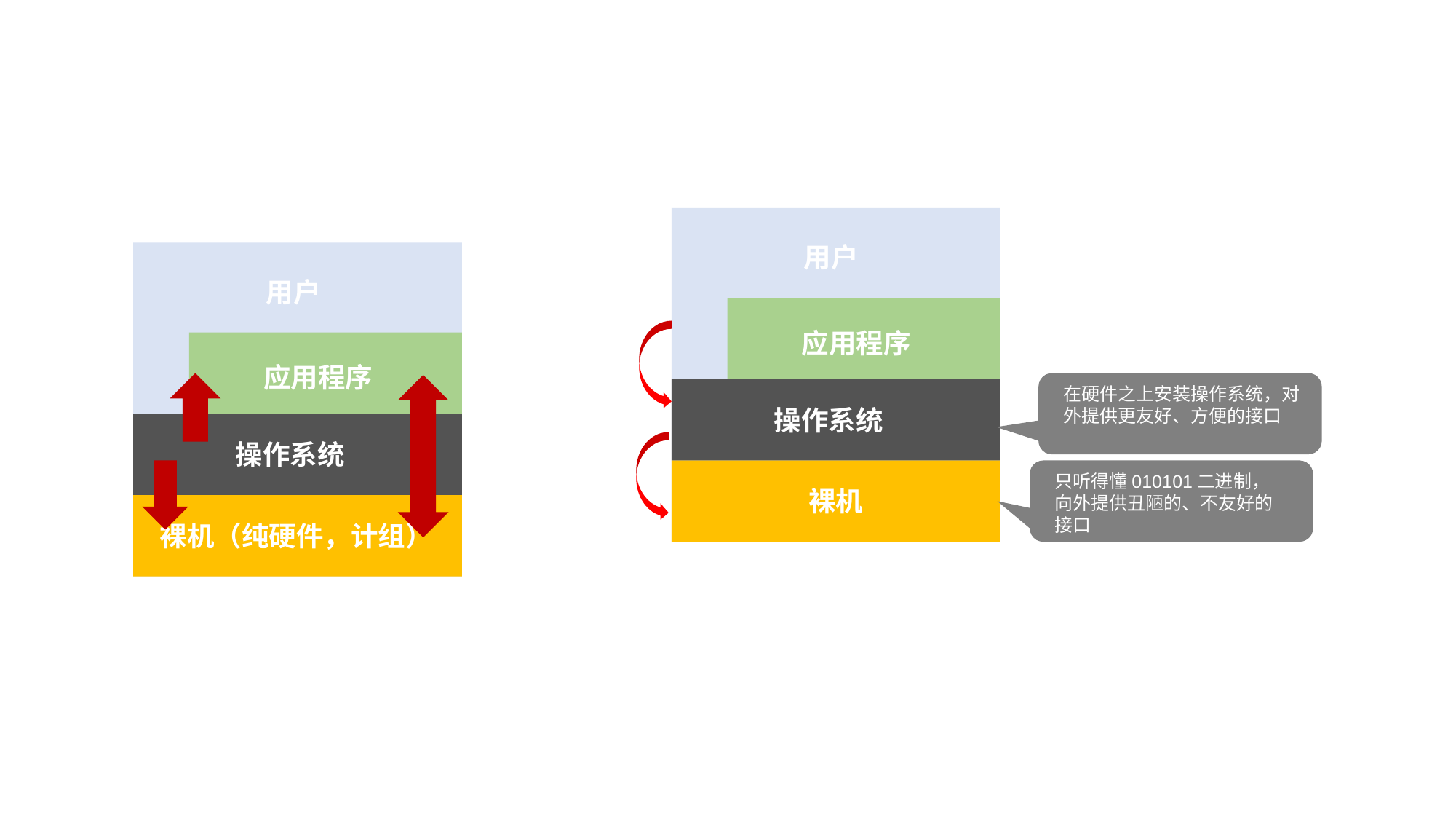

用户

应用程序

在硬件之上安装操作系统，对外提供更友好、方便的接口

操作系统

只听得懂010101二进制，向外提供丑陋的、不友好的接口
裸机

用户

应用程序

操作系统

裸机（纯硬件，计组）